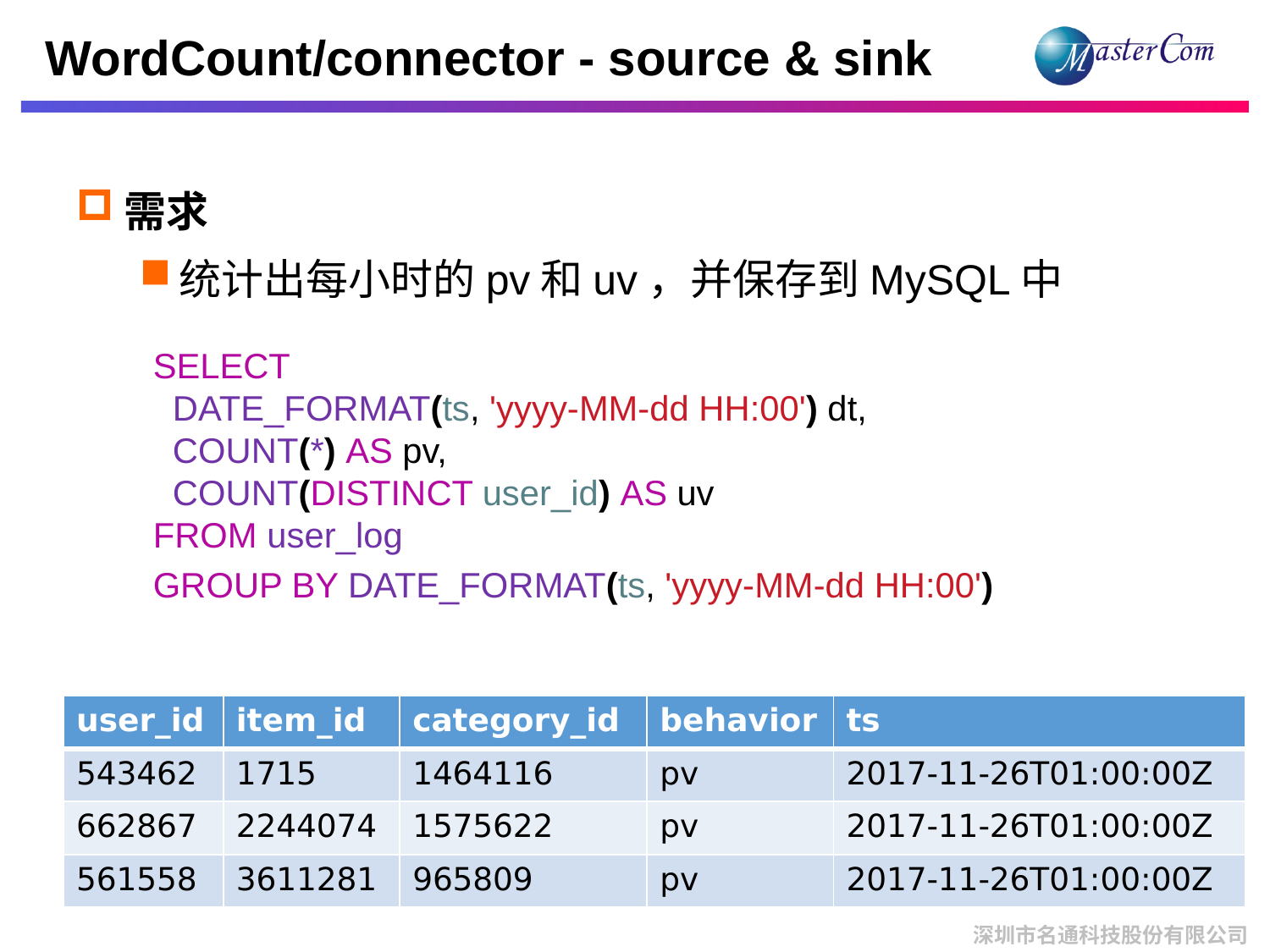

# WordCount/connector - source & sink
需求
统计出每小时的pv和uv，并保存到MySQL中
SELECT
  DATE_FORMAT(ts, 'yyyy-MM-dd HH:00') dt,
  COUNT(*) AS pv,
  COUNT(DISTINCT user_id) AS uv
FROM user_log
GROUP BY DATE_FORMAT(ts, 'yyyy-MM-dd HH:00')
| user\_id | item\_id | category\_id | behavior | ts |
| --- | --- | --- | --- | --- |
| 543462 | 1715 | 1464116 | pv | 2017-11-26T01:00:00Z |
| 662867 | 2244074 | 1575622 | pv | 2017-11-26T01:00:00Z |
| 561558 | 3611281 | 965809 | pv | 2017-11-26T01:00:00Z |